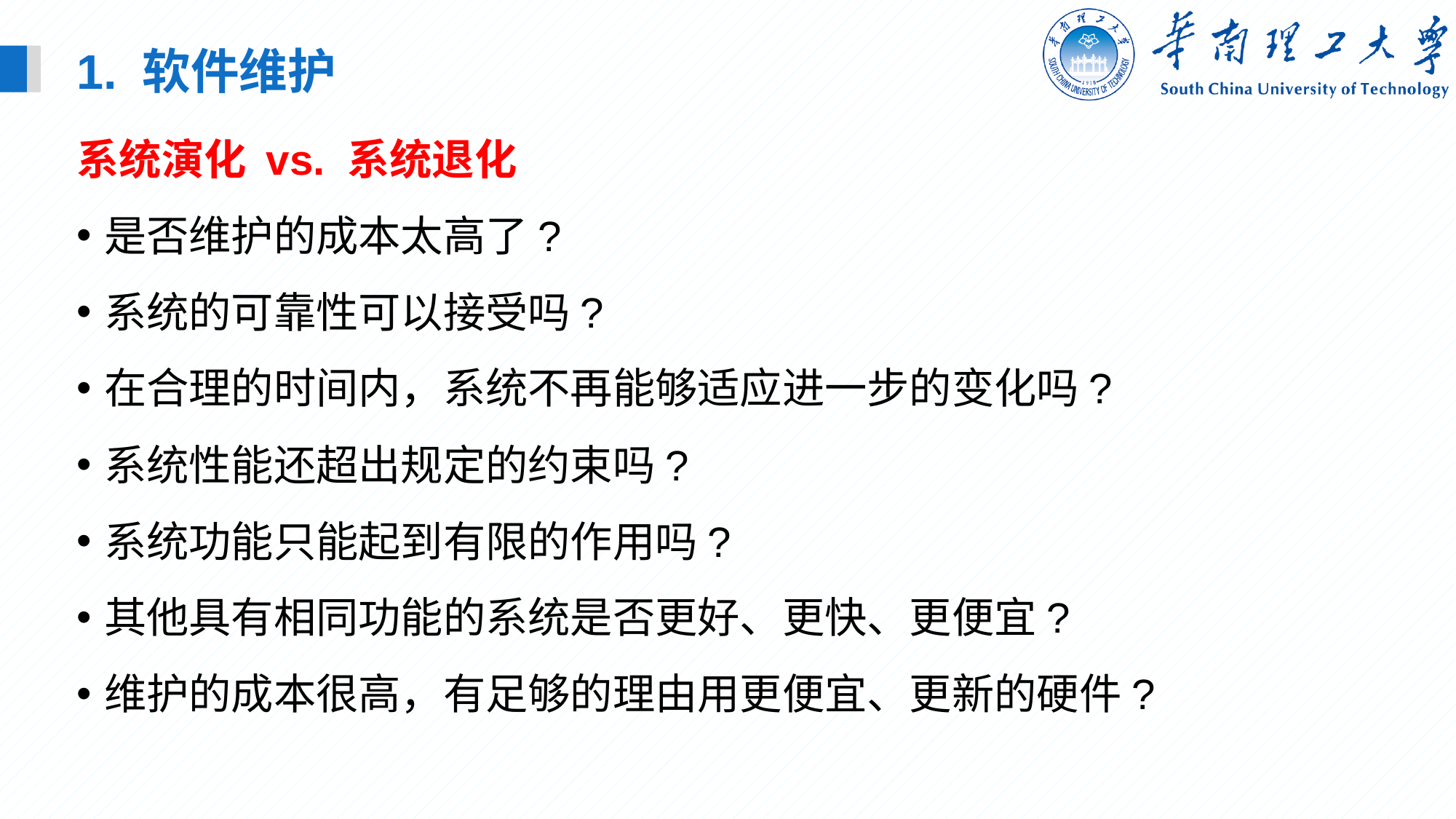

1. 软件维护
系统演化 vs. 系统退化
是否维护的成本太高了?
系统的可靠性可以接受吗?
在合理的时间内，系统不再能够适应进一步的变化吗?
系统性能还超出规定的约束吗?
系统功能只能起到有限的作用吗?
其他具有相同功能的系统是否更好、更快、更便宜?
维护的成本很高，有足够的理由用更便宜、更新的硬件?